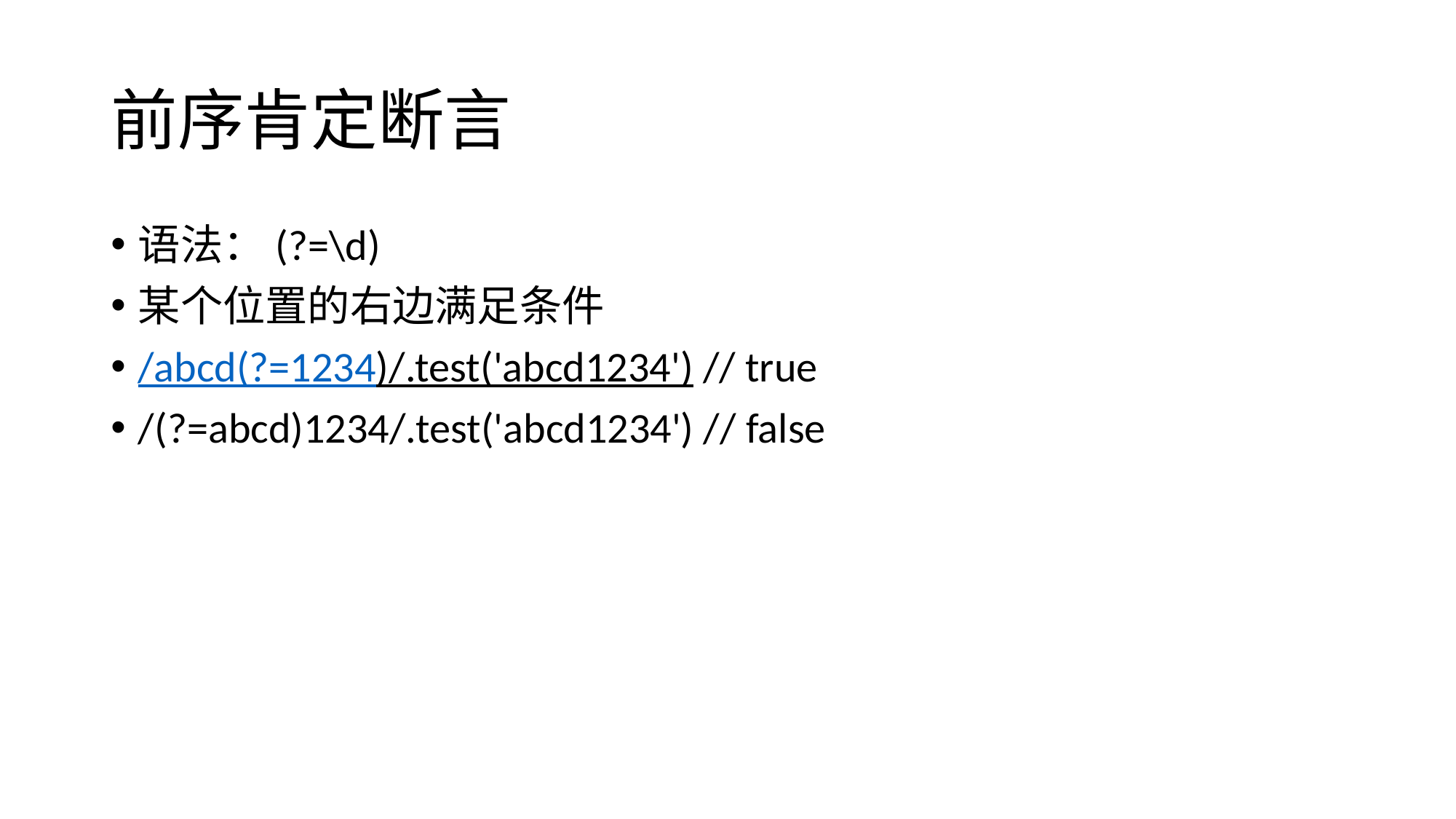

# 前序肯定断言
语法：(?=\d)
某个位置的右边满足条件
/abcd(?=1234)/.test('abcd1234') // true
/(?=abcd)1234/.test('abcd1234') // false